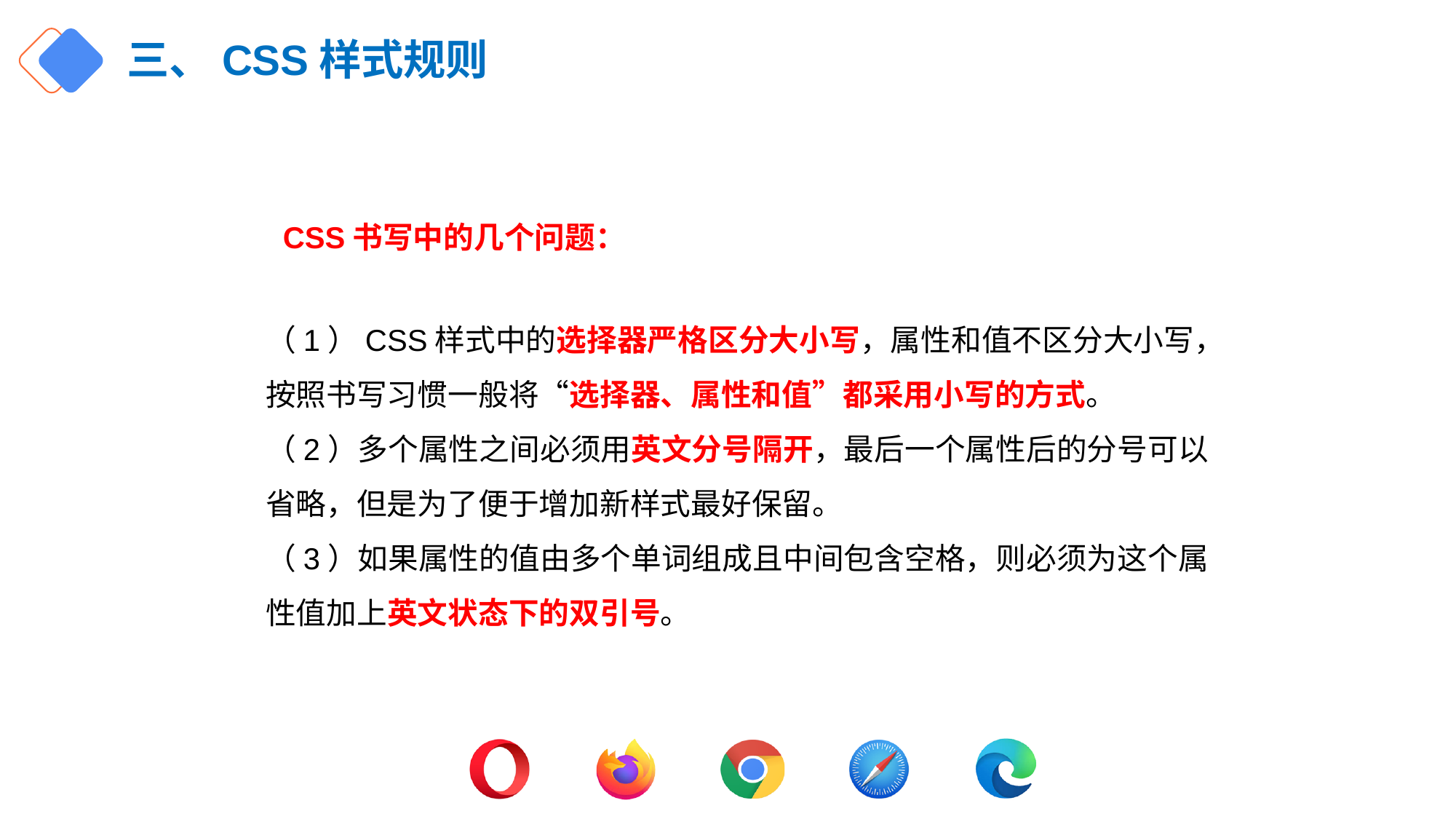

# 三、CSS样式规则

CSS书写中的几个问题：
（1）CSS样式中的选择器严格区分大小写，属性和值不区分大小写，按照书写习惯一般将“选择器、属性和值”都采用小写的方式。
（2）多个属性之间必须用英文分号隔开，最后一个属性后的分号可以省略，但是为了便于增加新样式最好保留。
（3）如果属性的值由多个单词组成且中间包含空格，则必须为这个属性值加上英文状态下的双引号。